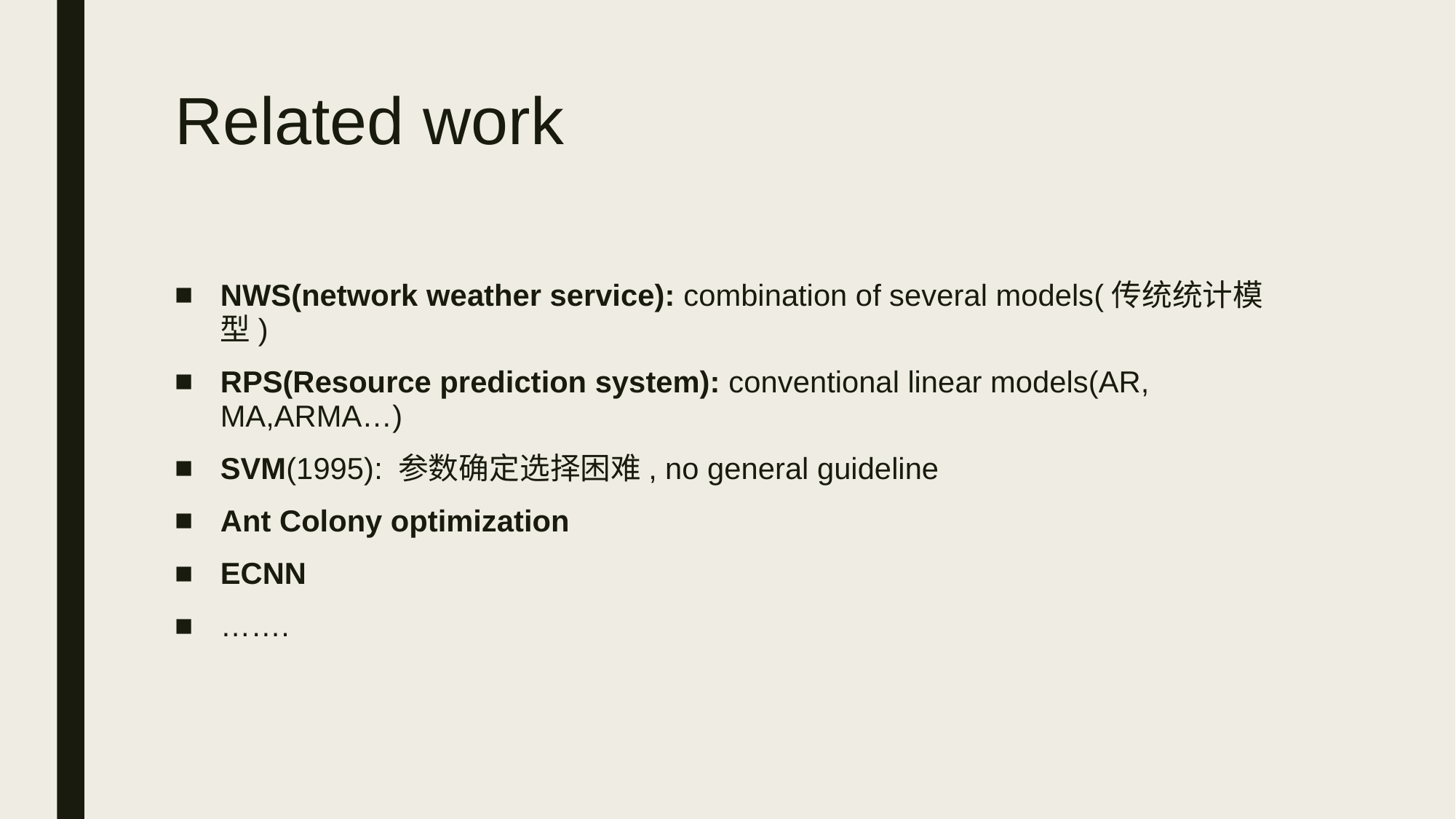

# Related work
NWS(network weather service): combination of several models(传统统计模型)
RPS(Resource prediction system): conventional linear models(AR, MA,ARMA…)
SVM(1995): 参数确定选择困难, no general guideline
Ant Colony optimization
ECNN
…….